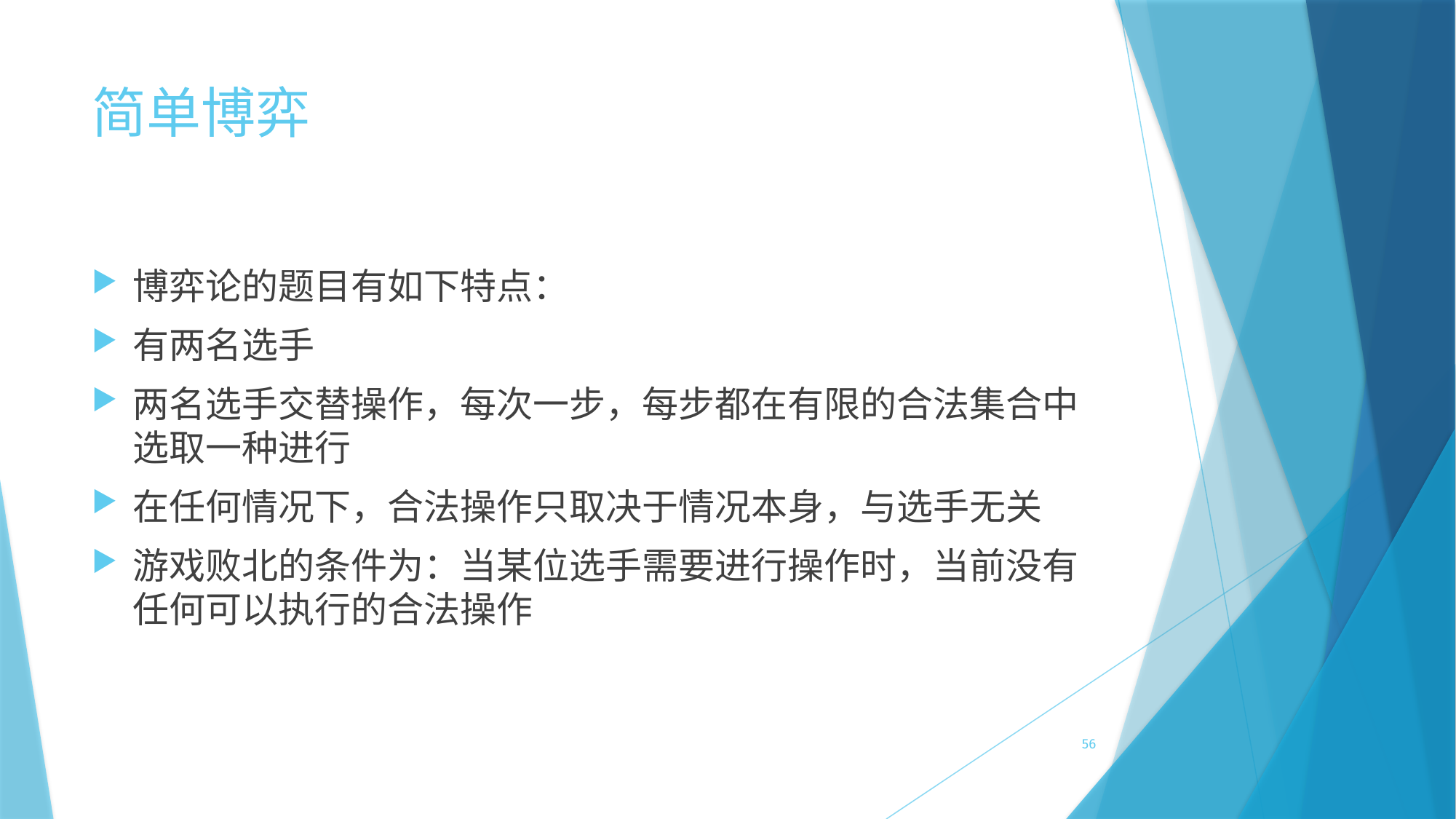

# 简单博弈
博弈论的题目有如下特点：
有两名选手
两名选手交替操作，每次一步，每步都在有限的合法集合中选取一种进行
在任何情况下，合法操作只取决于情况本身，与选手无关
游戏败北的条件为：当某位选手需要进行操作时，当前没有任何可以执行的合法操作
56